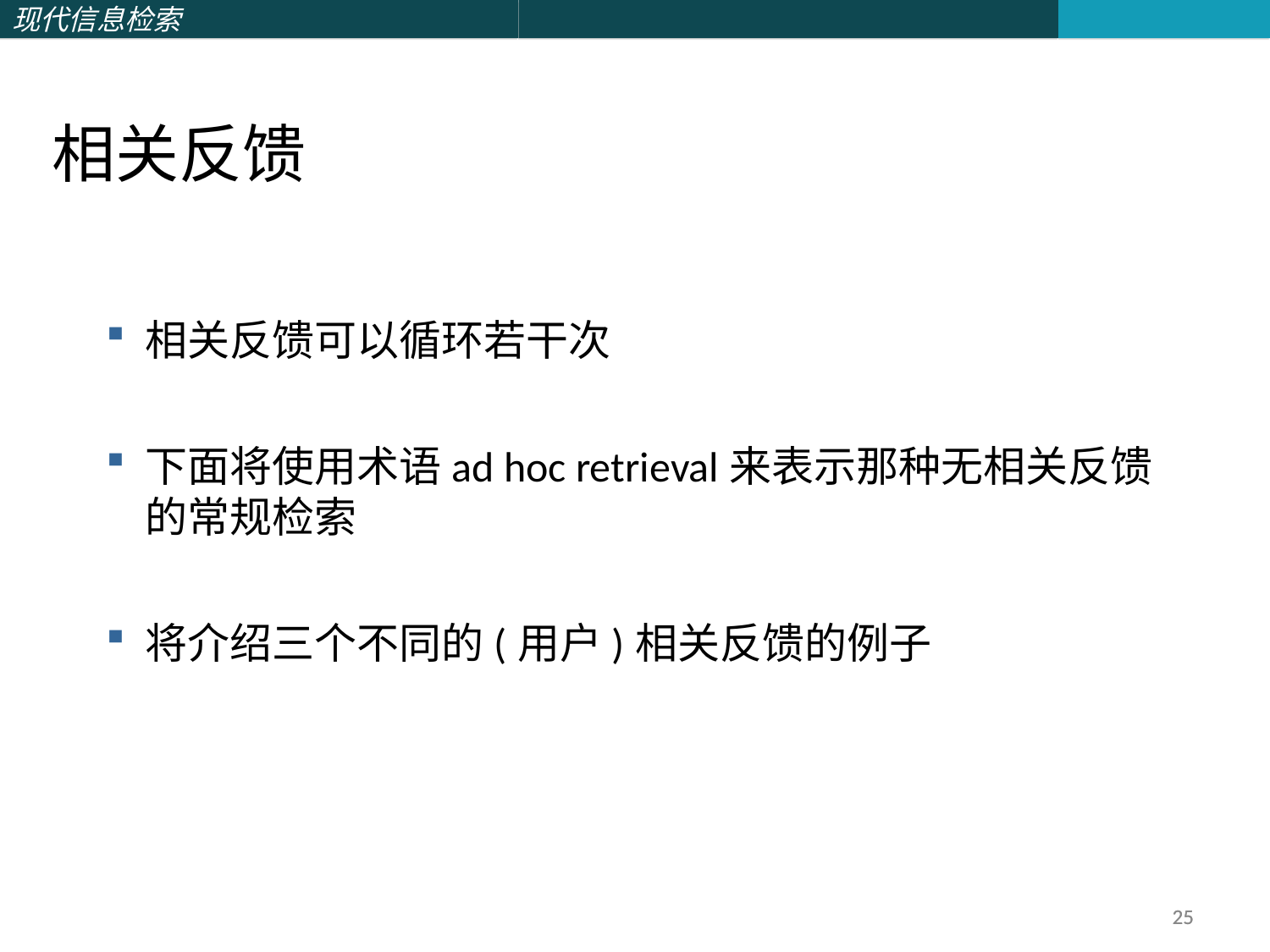

相关反馈
相关反馈可以循环若干次

下面将使用术语ad hoc retrieval来表示那种无相关反馈的常规检索

将介绍三个不同的(用户)相关反馈的例子
25
25